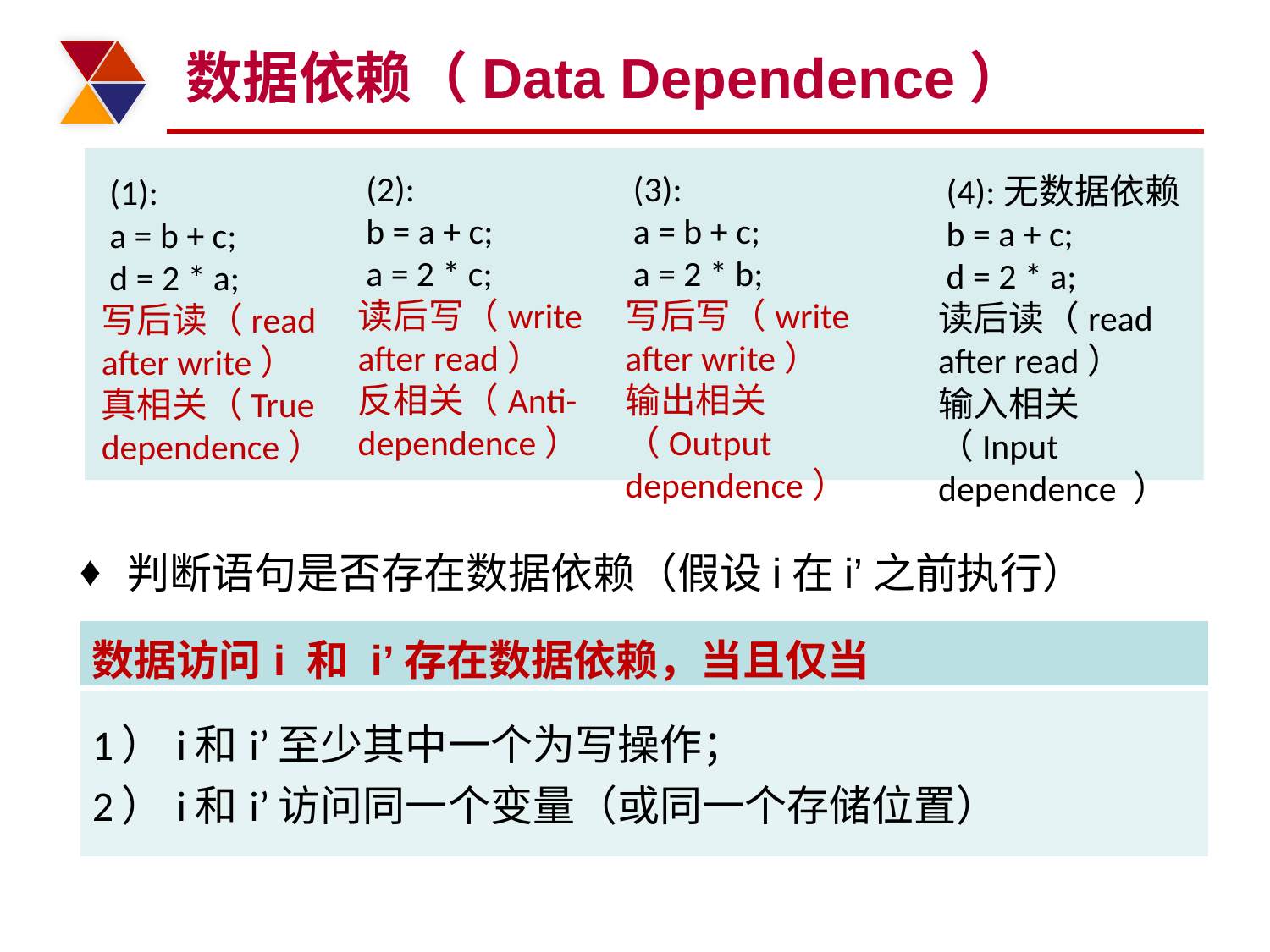

# 数据依赖（Data Dependence）

 (2):
 b = a + c;
 a = 2 * c;
读后写（write after read）
反相关（Anti-dependence）
 (3):
 a = b + c;
 a = 2 * b;
写后写（write after write）
输出相关（Output dependence）
 (4):无数据依赖
 b = a + c;
 d = 2 * a;
读后读（read after read）
输入相关（Input dependence ）
 (1):
 a = b + c;
 d = 2 * a;
写后读（read after write）
真相关（True dependence）
判断语句是否存在数据依赖（假设i在i’之前执行）
| 数据访问i 和 i’存在数据依赖，当且仅当 |
| --- |
| 1）i和i’至少其中一个为写操作； 2）i和i’访问同一个变量（或同一个存储位置） |